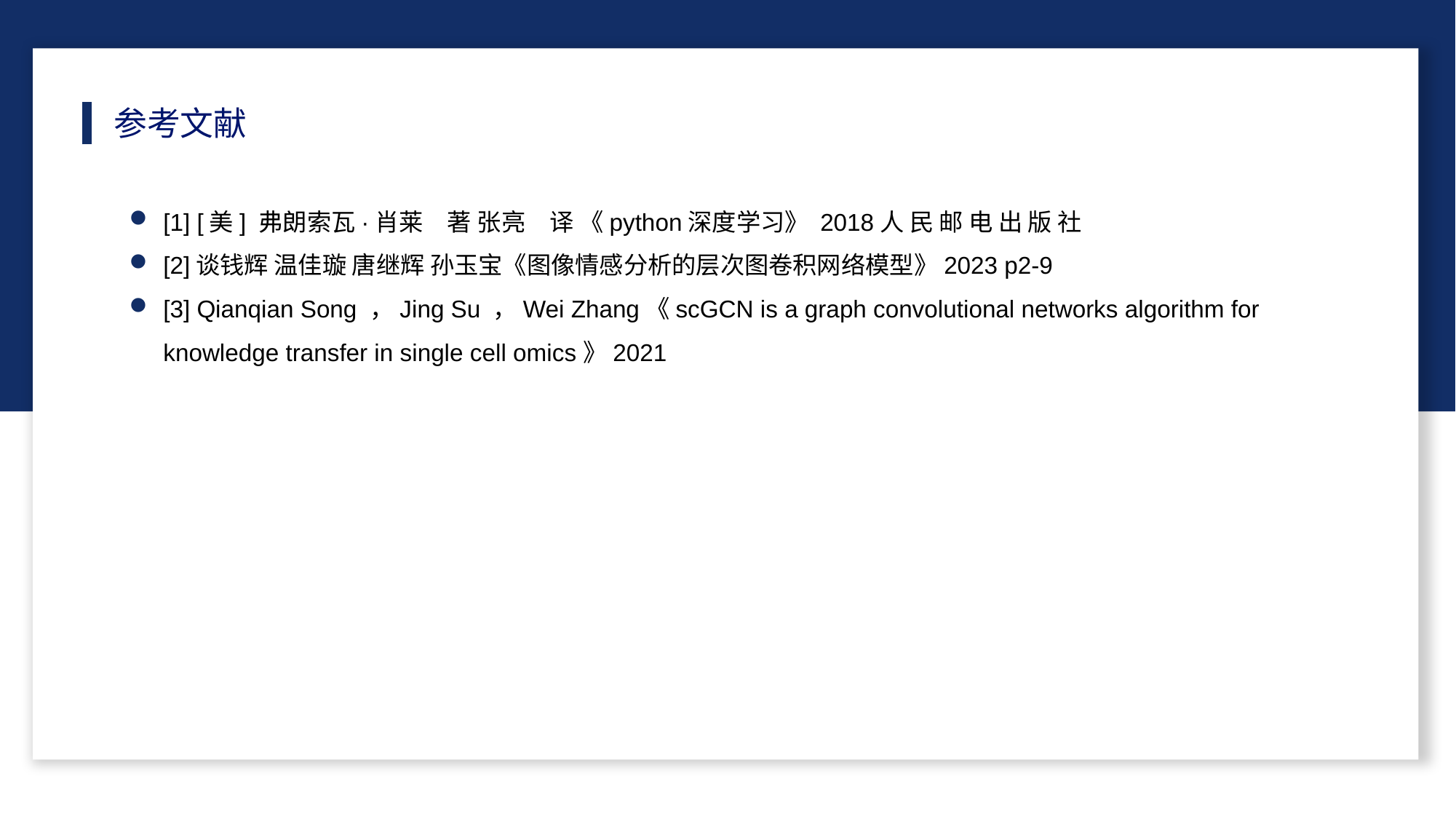

参考文献
[1] [美] 弗朗索瓦·肖莱　著 张亮　译 《python深度学习》 2018人 民 邮 电 出 版 社
[2]谈钱辉 温佳璇 唐继辉 孙玉宝《图像情感分析的层次图卷积网络模型》2023 p2-9
[3] Qianqian Song ，Jing Su ，Wei Zhang《scGCN is a graph convolutional networks algorithm for knowledge transfer in single cell omics》2021